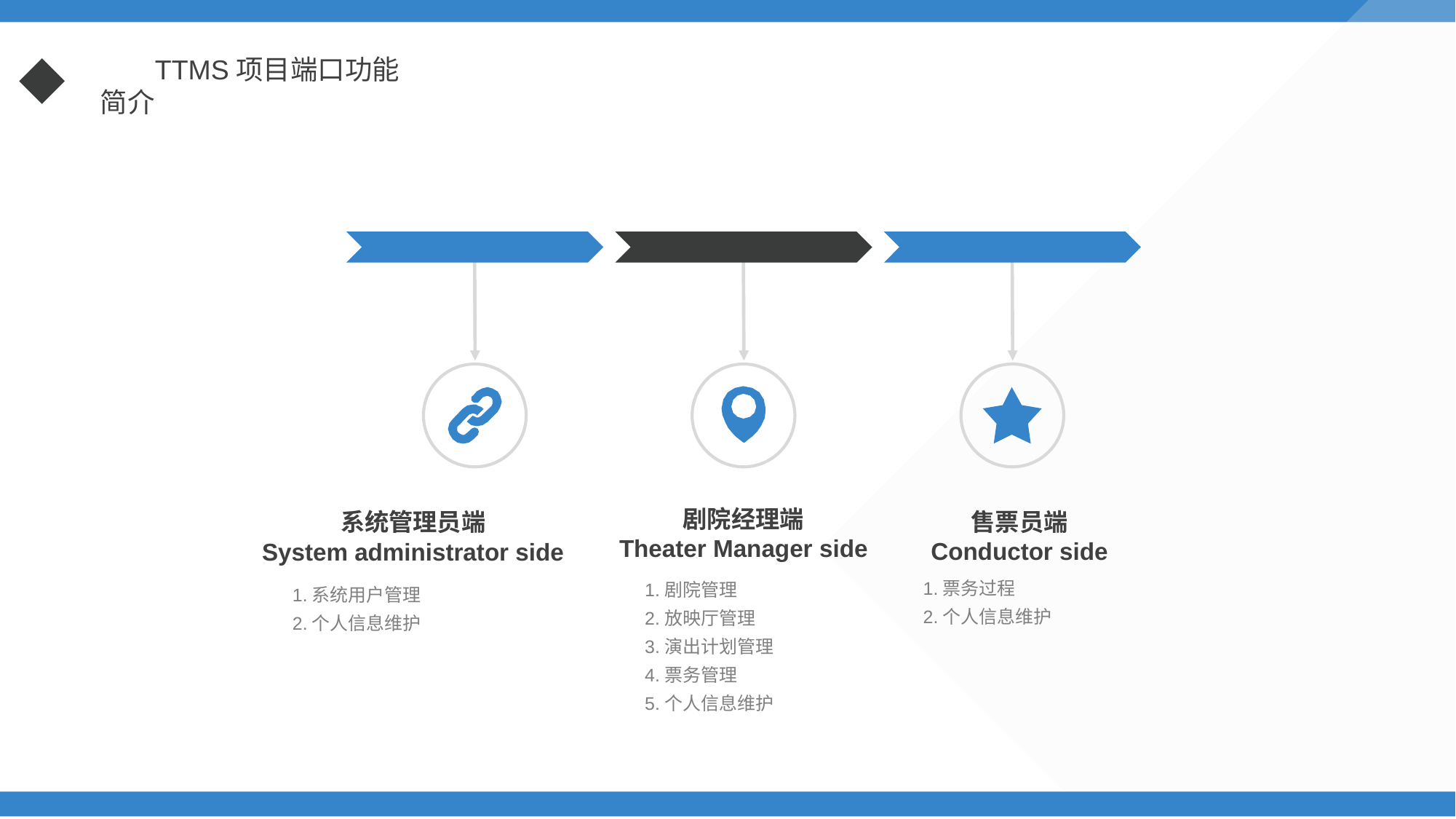

TTMS项目端口功能简介

剧院经理端
Theater Manager side
1.剧院管理
2.放映厅管理
3.演出计划管理
4.票务管理
5.个人信息维护
系统管理员端
System administrator side
1.系统用户管理
2.个人信息维护
售票员端
Conductor side
1.票务过程
2.个人信息维护